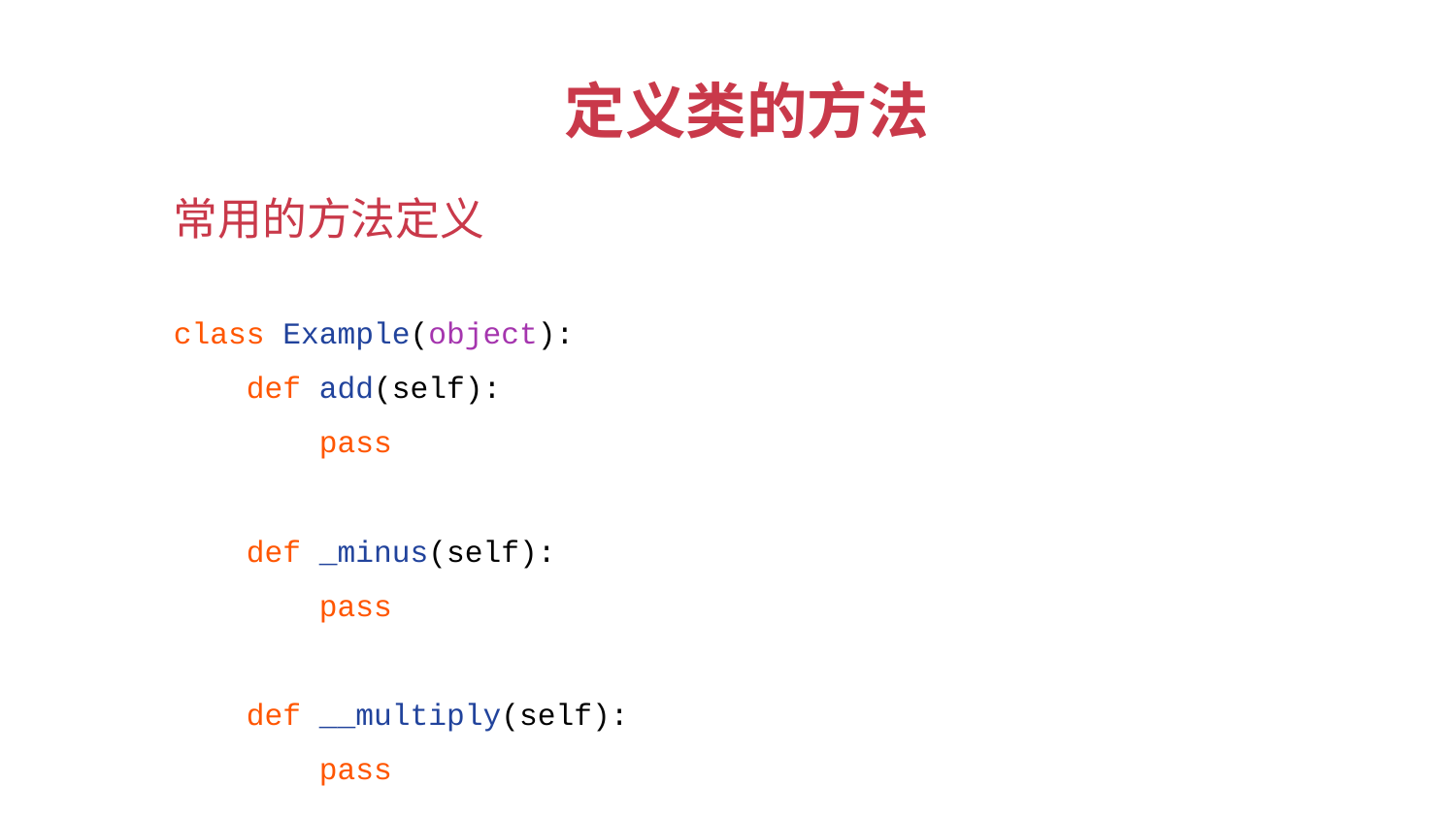

定义类的方法
# 常用的方法定义
class Example(object):
    def add(self):
        pass
    def _minus(self):
        pass
    def __multiply(self):
        pass